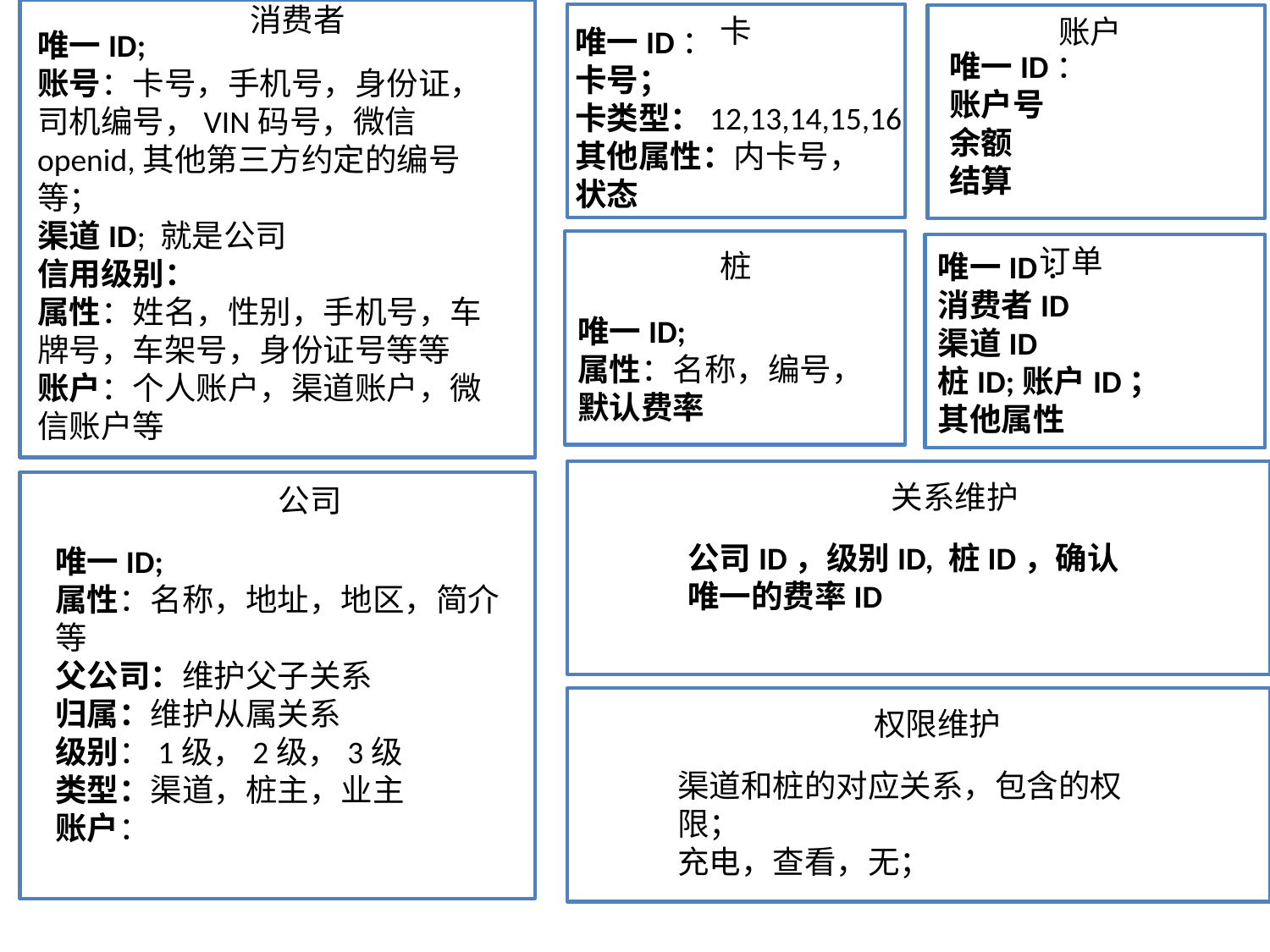

消费者

卡

账户
唯一ID：
卡号；
卡类型：12,13,14,15,16
其他属性：内卡号，
状态
唯一ID;
账号：卡号，手机号，身份证，司机编号，VIN码号，微信openid,其他第三方约定的编号等；
渠道ID; 就是公司
信用级别：
属性：姓名，性别，手机号，车牌号，车架号，身份证号等等
账户：个人账户，渠道账户，微信账户等
唯一ID：
账户号
余额
结算

订单

桩
唯一ID：
消费者ID
渠道ID
桩ID;账户ID；
其他属性

唯一ID;
属性：名称，编号，
默认费率

关系维护

公司
公司ID，级别ID, 桩ID，确认唯一的费率ID
唯一ID;
属性：名称，地址，地区，简介等
父公司：维护父子关系
归属：维护从属关系
级别：1级，2级，3级
类型：渠道，桩主，业主
账户：

权限维护
渠道和桩的对应关系，包含的权限；
充电，查看，无；